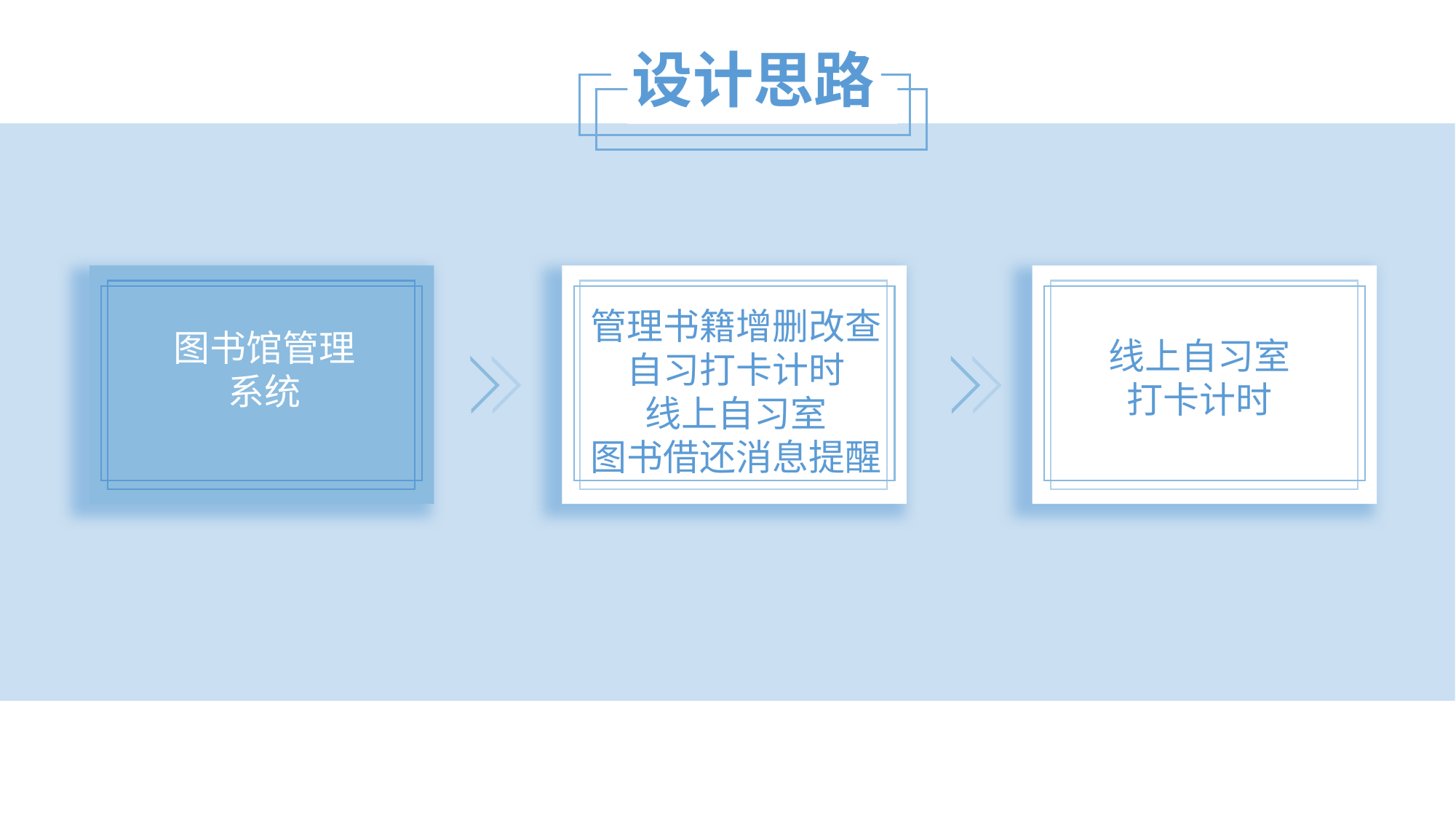

设计思路

图书馆管理系统

管理书籍增删改查
自习打卡计时
线上自习室
图书借还消息提醒

线上自习室
打卡计时